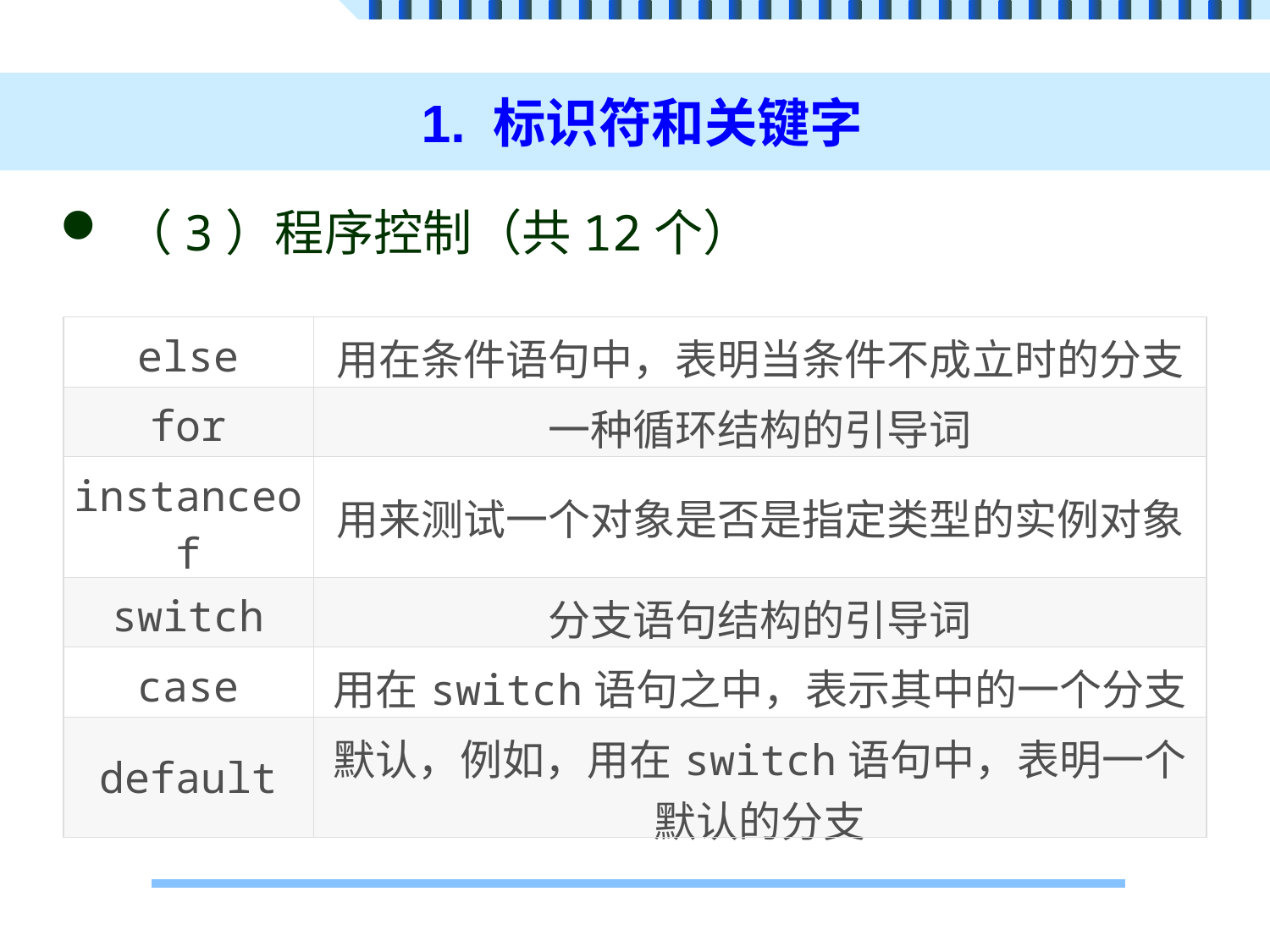

# 1. 标识符和关键字
（3）程序控制（共12个）
| else | 用在条件语句中，表明当条件不成立时的分支 |
| --- | --- |
| for | 一种循环结构的引导词 |
| instanceof | 用来测试一个对象是否是指定类型的实例对象 |
| switch | 分支语句结构的引导词 |
| case | 用在switch语句之中，表示其中的一个分支 |
| default | 默认，例如，用在switch语句中，表明一个默认的分支 |